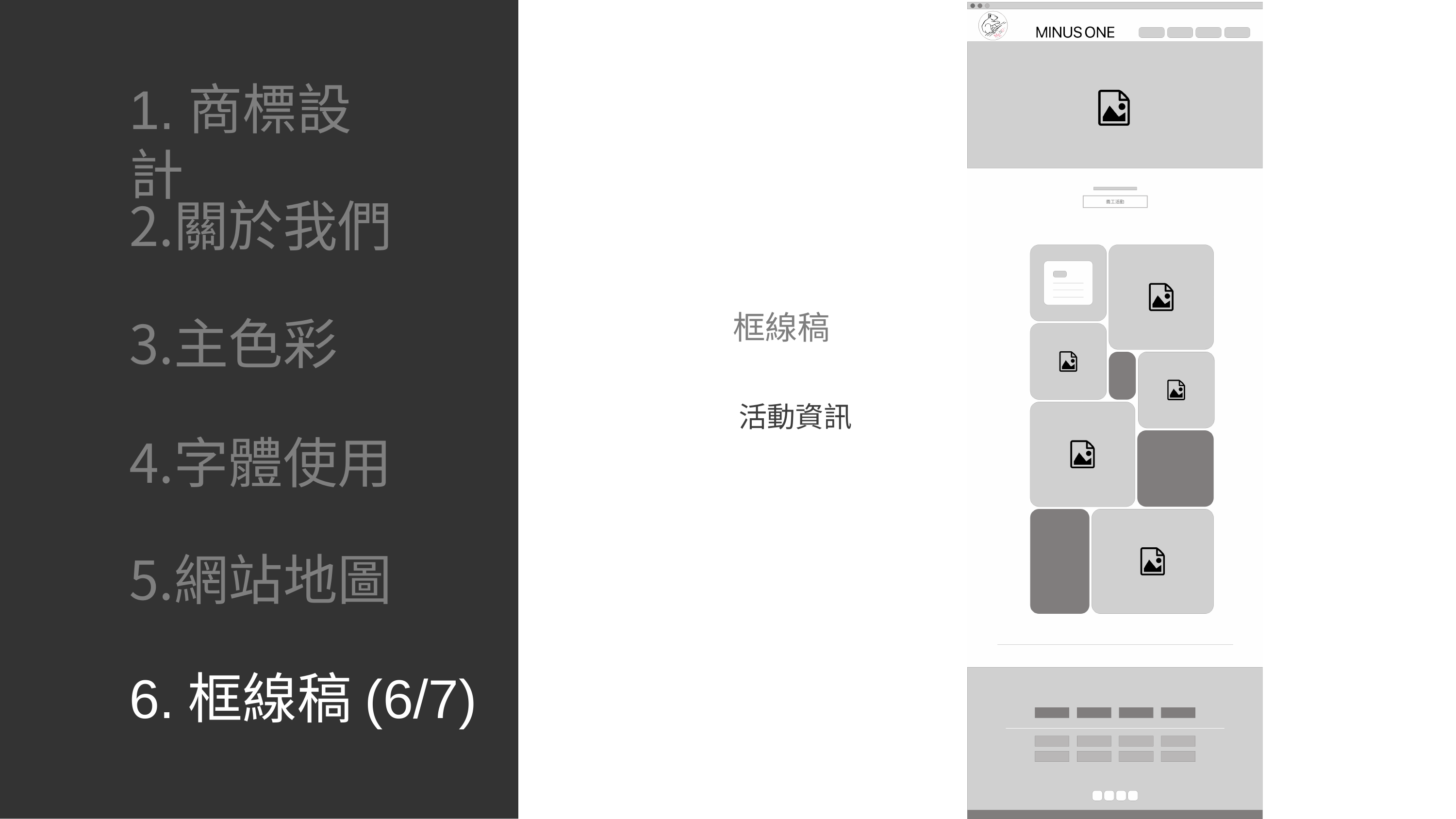

# 1.商標設計
關於我們
主⾊彩
字體使用
網站地圖
框線稿
活動資訊
6.框線稿(6/7)